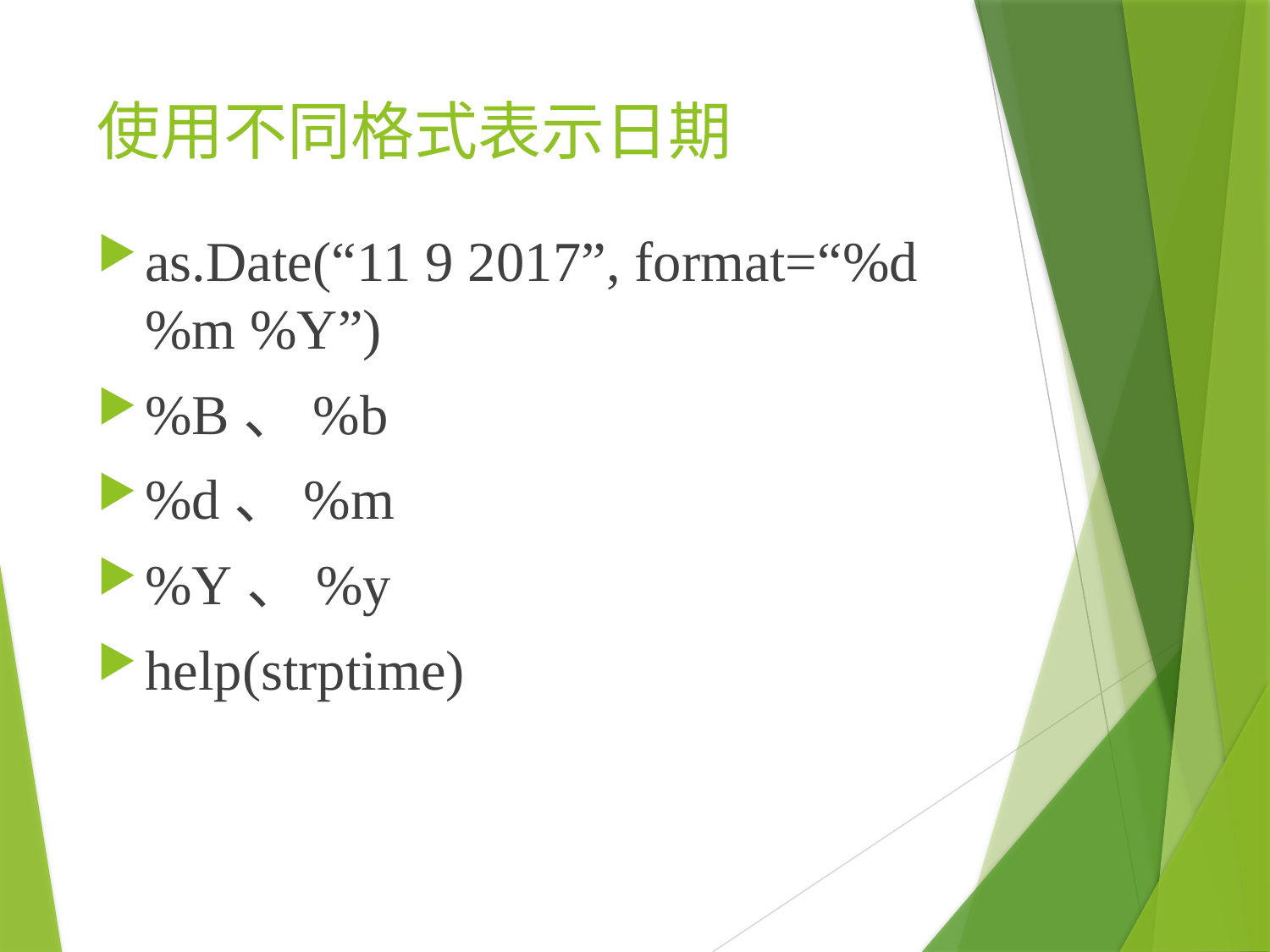

# 使用不同格式表示日期
as.Date(“11 9 2017”, format=“%d %m %Y”)
%B、%b
%d、%m
%Y、%y
help(strptime)